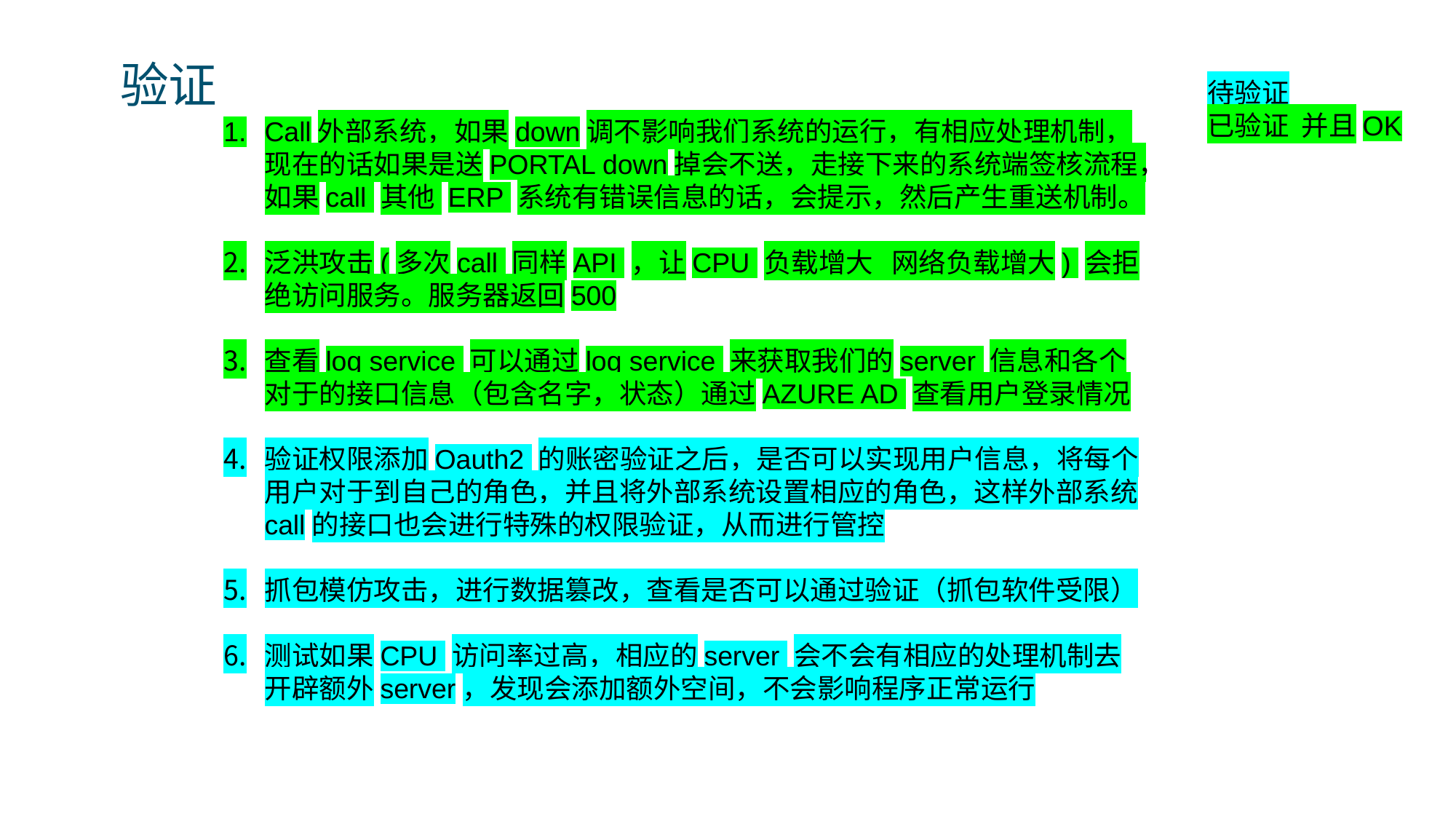

# 验证
待验证
已验证  并且OK
Call外部系统，如果down调不影响我们系统的运行，有相应处理机制，现在的话如果是送PORTAL down掉会不送，走接下来的系统端签核流程，如果call 其他 ERP 系统有错误信息的话，会提示，然后产生重送机制。

泛洪攻击(多次call 同样API ，让CPU 负载增大   网络负载增大) 会拒绝访问服务。服务器返回500

查看log service 可以通过log service 来获取我们的server 信息和各个对于的接口信息（包含名字，状态）通过AZURE AD 查看用户登录情况

验证权限添加Oauth2 的账密验证之后，是否可以实现用户信息，将每个用户对于到自己的角色，并且将外部系统设置相应的角色，这样外部系统call的接口也会进行特殊的权限验证，从而进行管控

抓包模仿攻击，进行数据篡改，查看是否可以通过验证（抓包软件受限）

测试如果CPU 访问率过高，相应的server 会不会有相应的处理机制去开辟额外server，发现会添加额外空间，不会影响程序正常运行

26